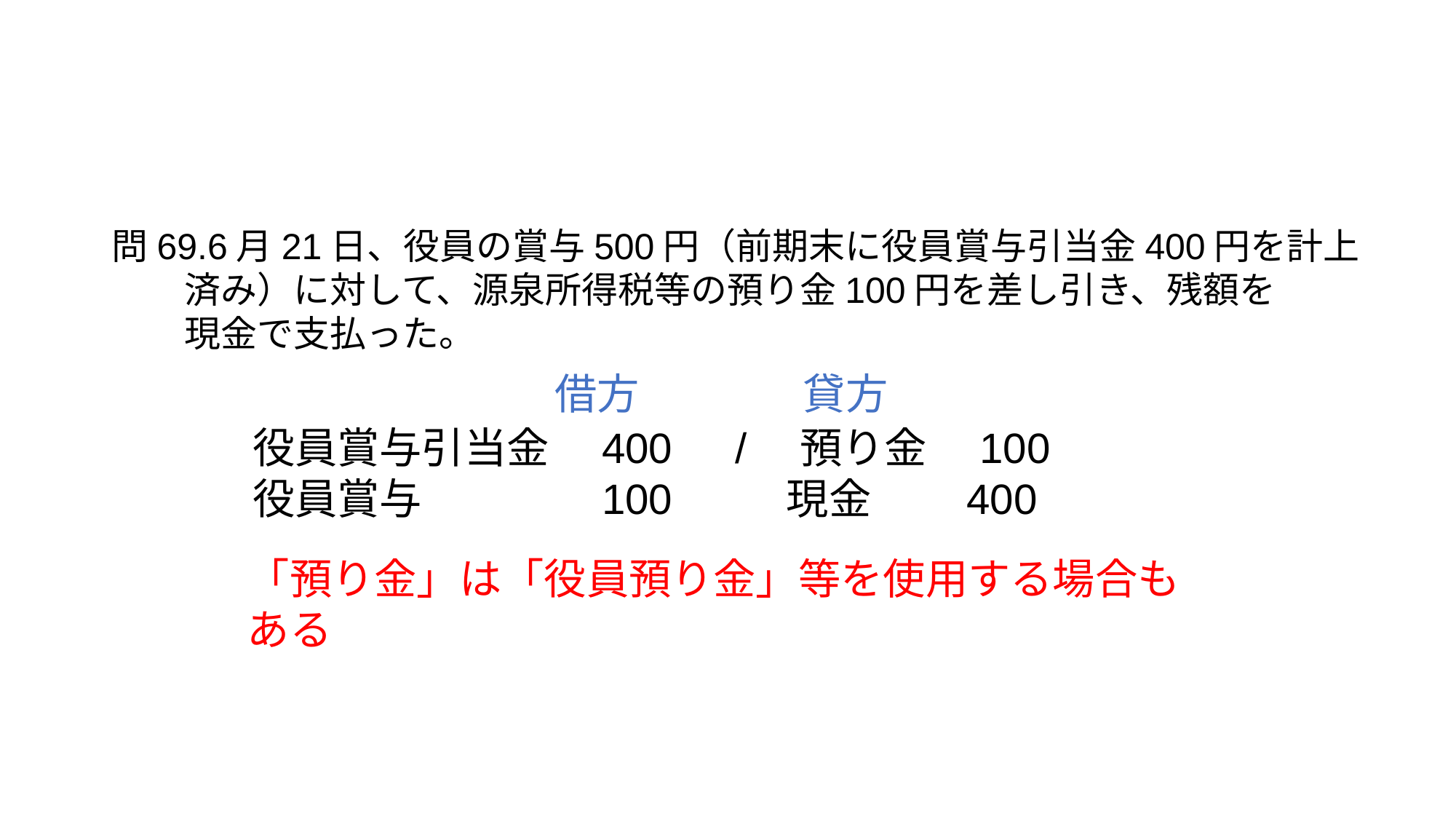

問69.6月21日、役員の賞与500円（前期末に役員賞与引当金400円を計上
　　済み）に対して、源泉所得税等の預り金100円を差し引き、残額を
　　現金で支払った。
借方
貸方
役員賞与引当金　400　/　預り金　100
役員賞与　　　　100　　  現金　　400
「預り金」は「役員預り金」等を使用する場合もある